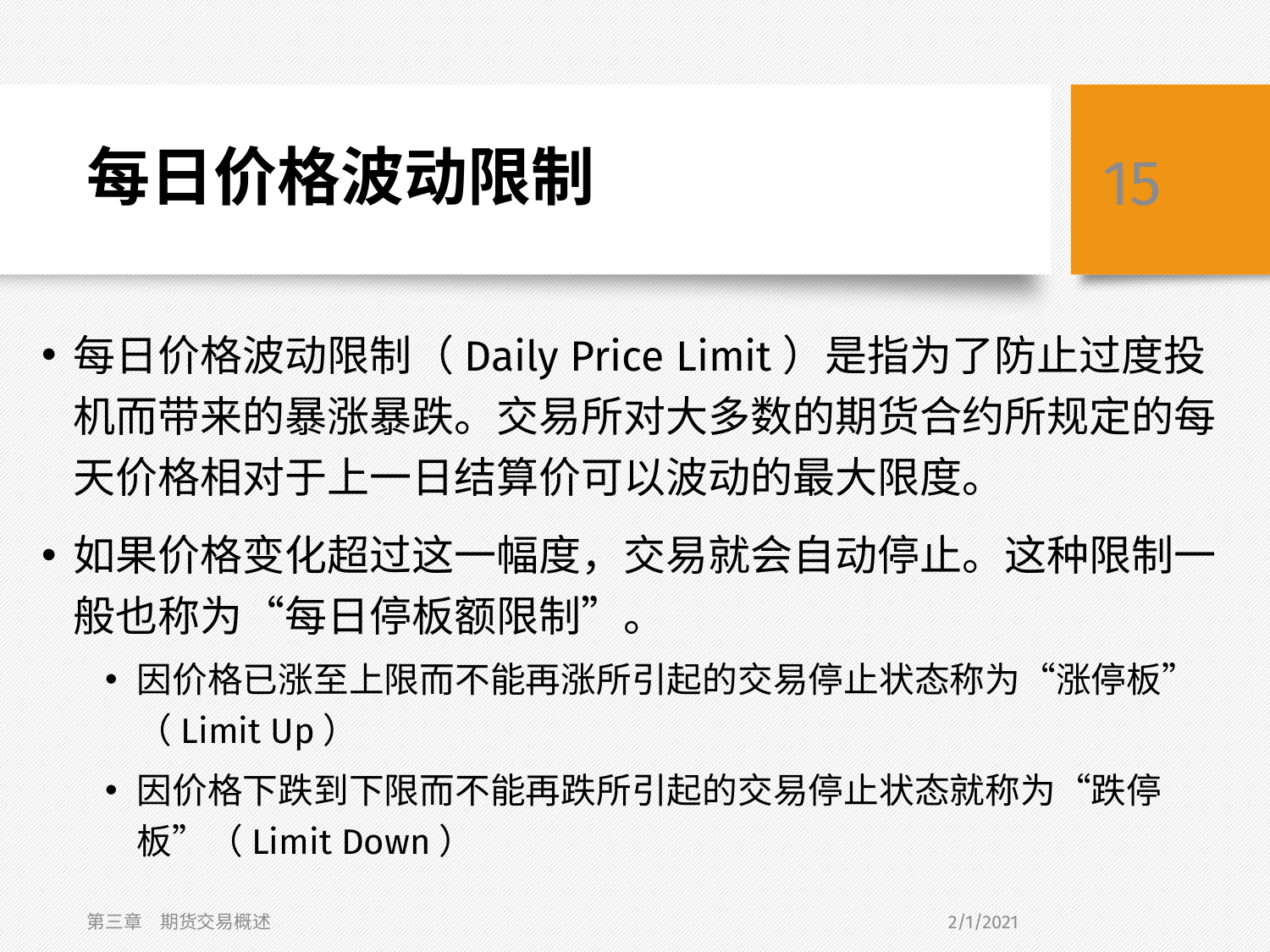

# 每日价格波动限制
15
每日价格波动限制（Daily Price Limit）是指为了防止过度投机而带来的暴涨暴跌。交易所对大多数的期货合约所规定的每天价格相对于上一日结算价可以波动的最大限度。
如果价格变化超过这一幅度，交易就会自动停止。这种限制一般也称为“每日停板额限制”。
因价格已涨至上限而不能再涨所引起的交易停止状态称为“涨停板”（Limit Up）
因价格下跌到下限而不能再跌所引起的交易停止状态就称为“跌停板”（Limit Down）
2/1/2021
第三章　期货交易概述